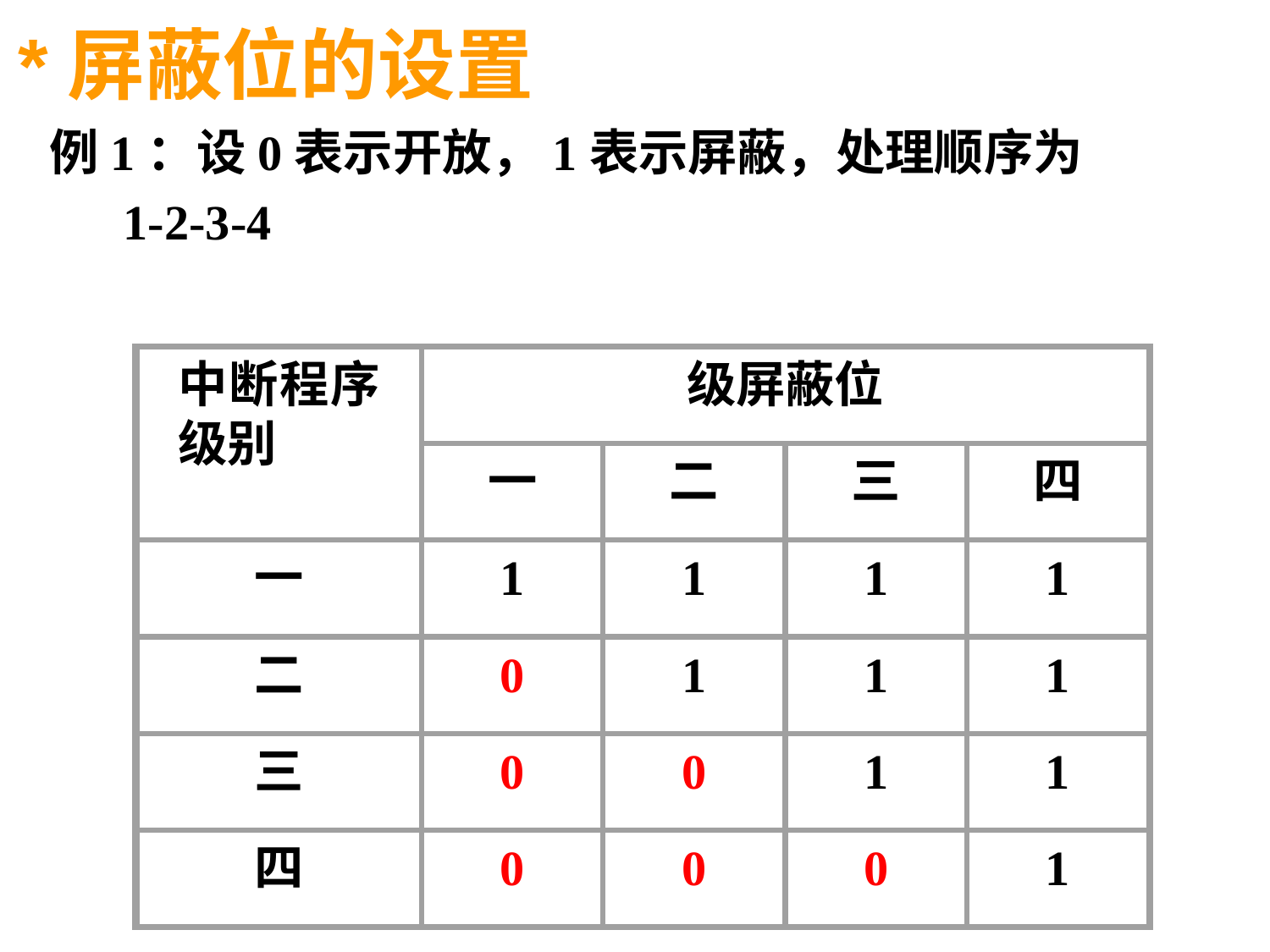

*屏蔽位的设置
例1：设0表示开放，1表示屏蔽，处理顺序为
      1-2-3-4

中断程序级别

级屏蔽位

一

二

三

四

一

1

1

1

1

二

0

1

1

1

三

0

0

1

1

四

0

0

0

1